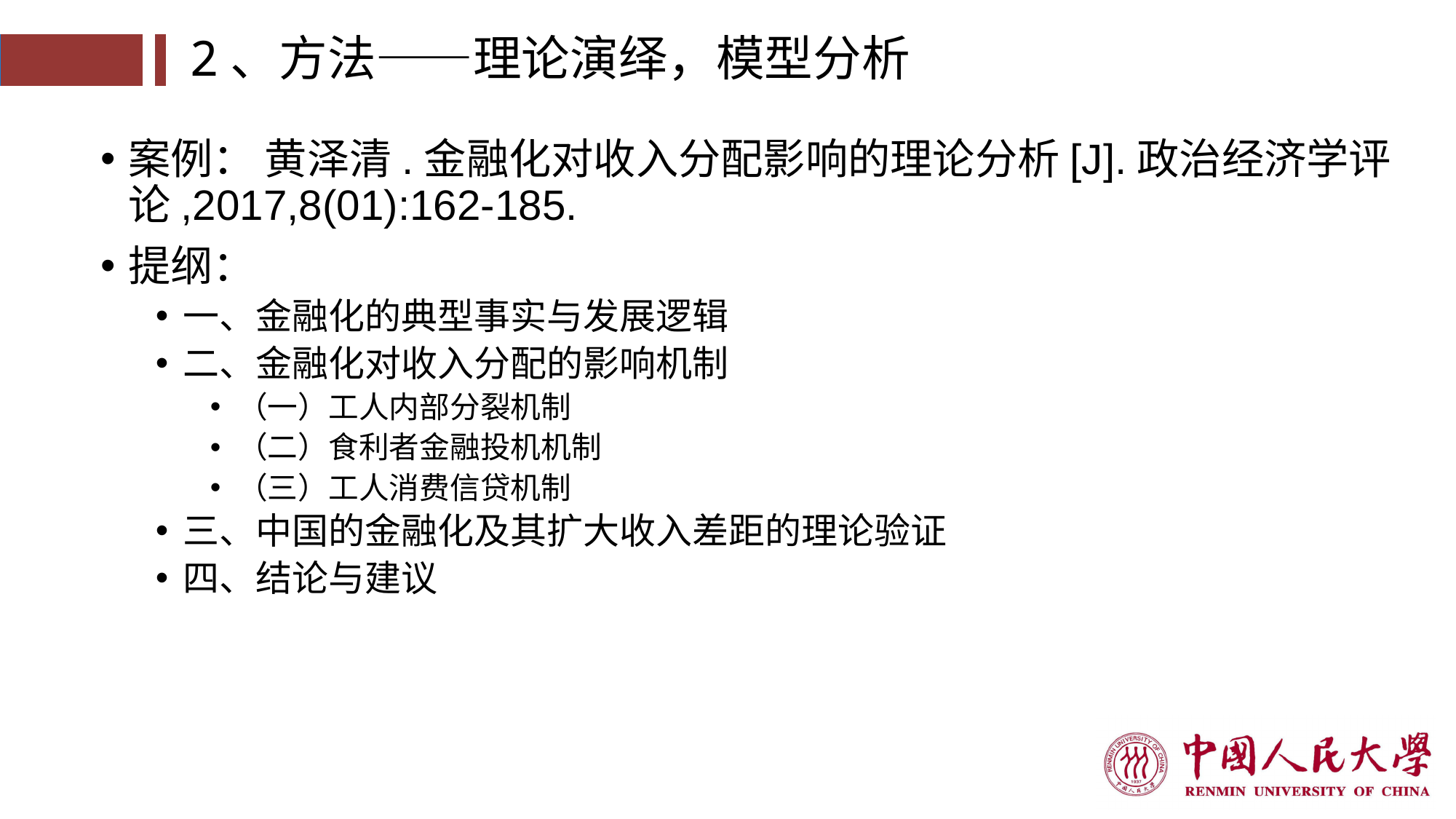

# 2、方法——理论演绎，模型分析
案例： 黄泽清.金融化对收入分配影响的理论分析[J].政治经济学评论,2017,8(01):162-185.
提纲：
一、金融化的典型事实与发展逻辑
二、金融化对收入分配的影响机制
（一）工人内部分裂机制
（二）食利者金融投机机制
（三）工人消费信贷机制
三、中国的金融化及其扩大收入差距的理论验证
四、结论与建议